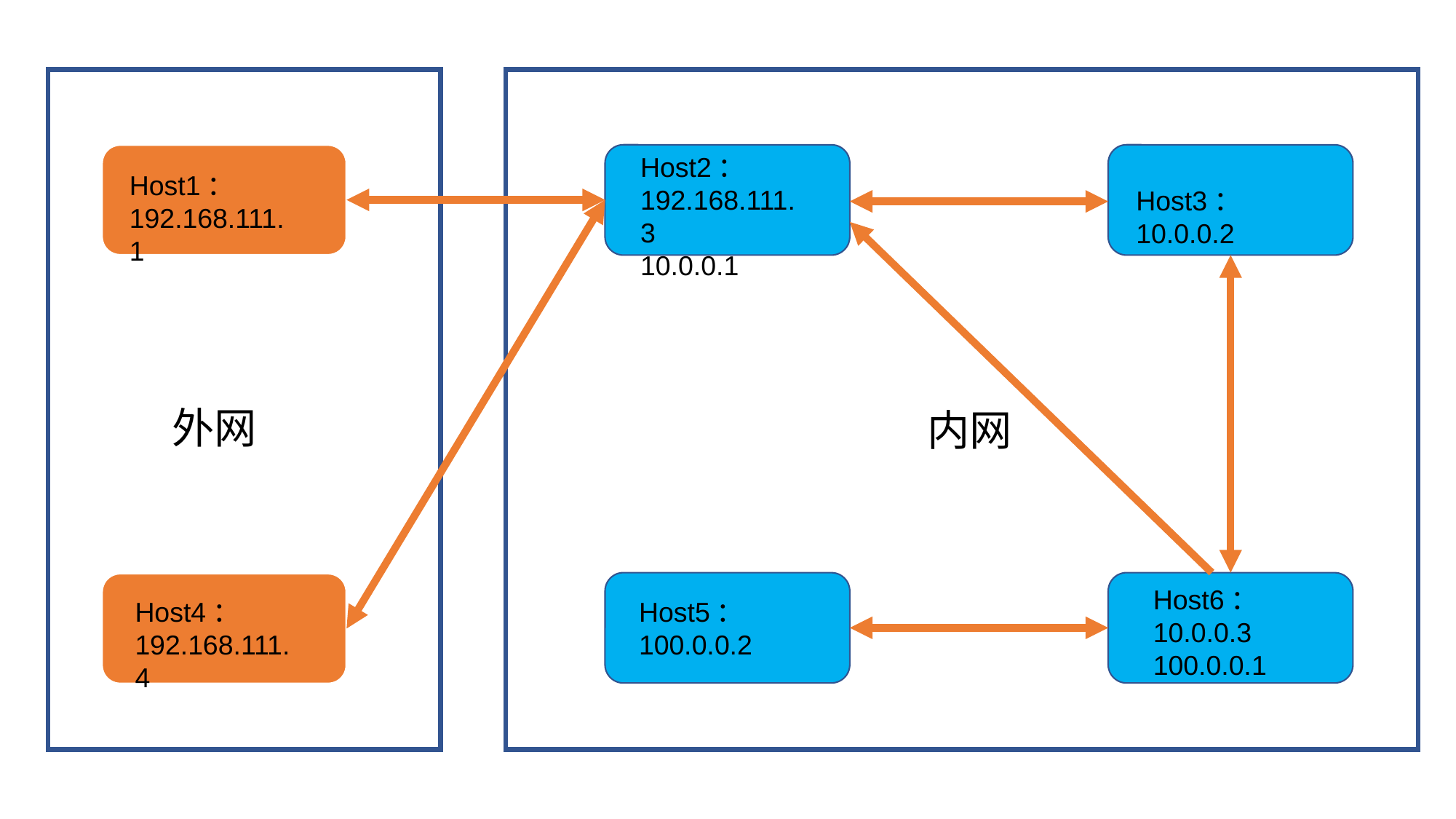

Host2：
192.168.111.3
10.0.0.1

Host1：
192.168.111.1
Host3：10.0.0.2
外网
内网

Host6：
10.0.0.3
100.0.0.1
Host4：
192.168.111.4
Host5：100.0.0.2